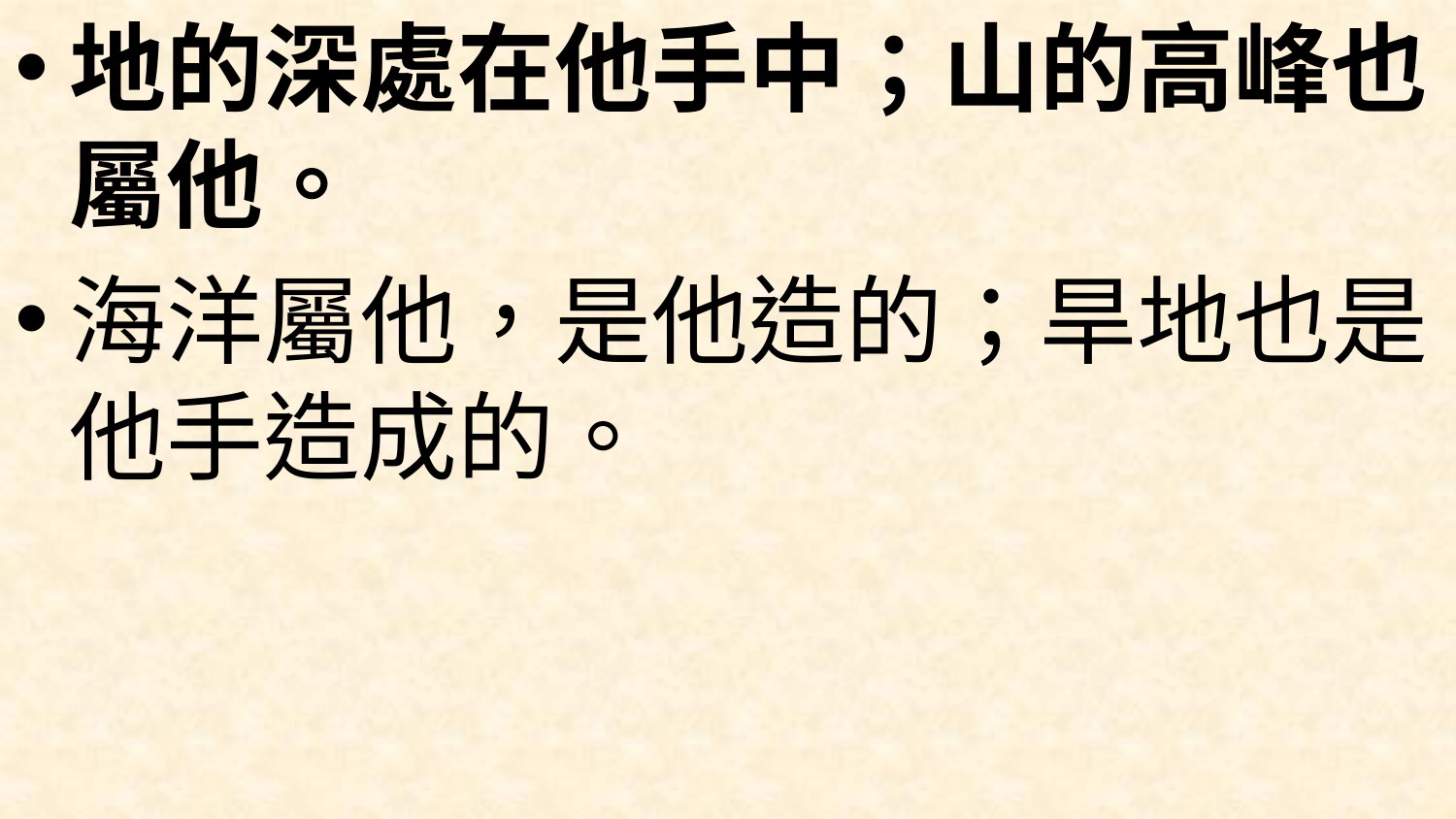

地的深處在他手中；山的高峰也屬他。
海洋屬他，是他造的；旱地也是他手造成的。